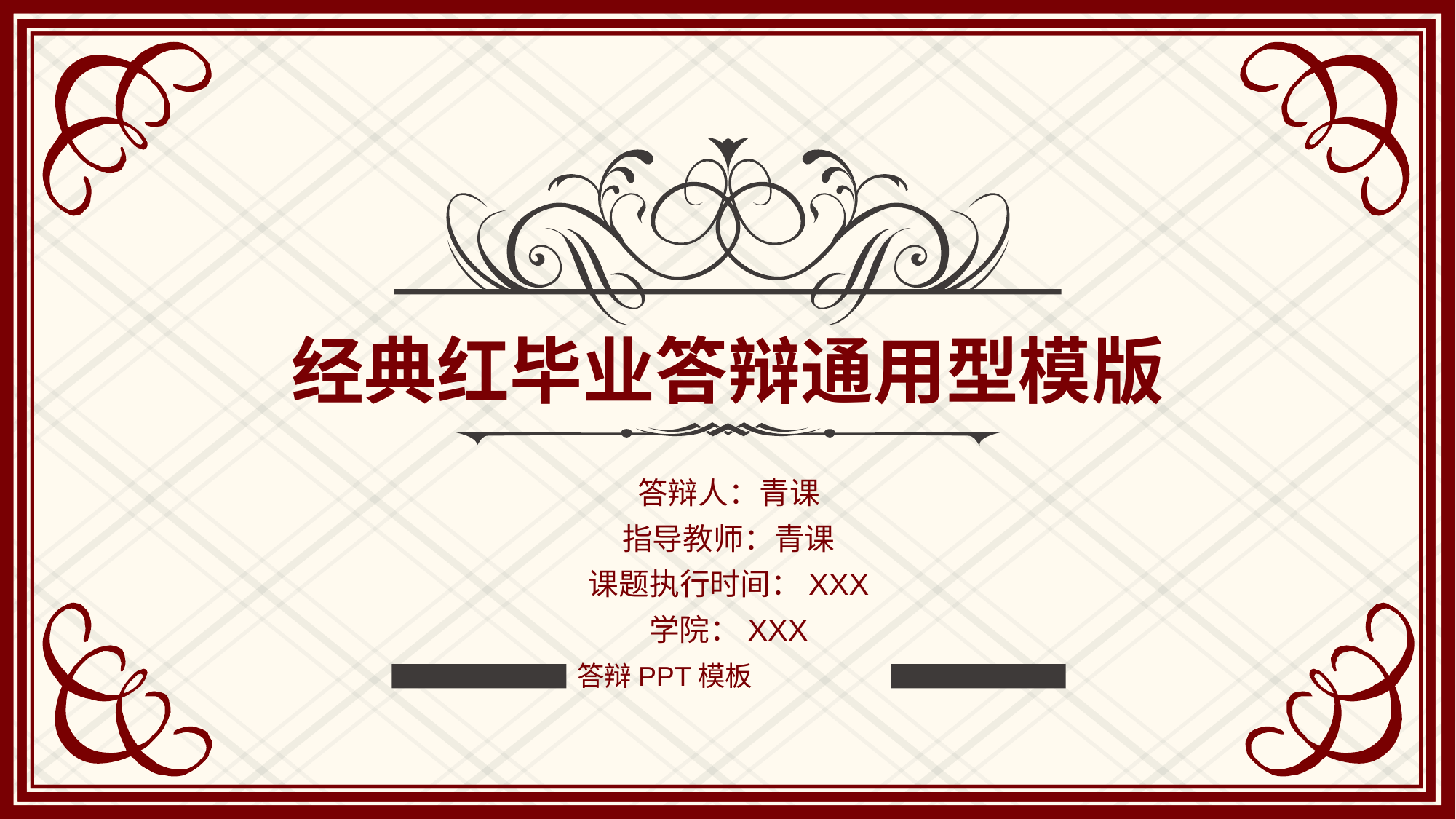

经典红毕业答辩通用型模版

答辩人：青课
指导教师：青课
课题执行时间：XXX

学院：XXX
答辩PPT模板